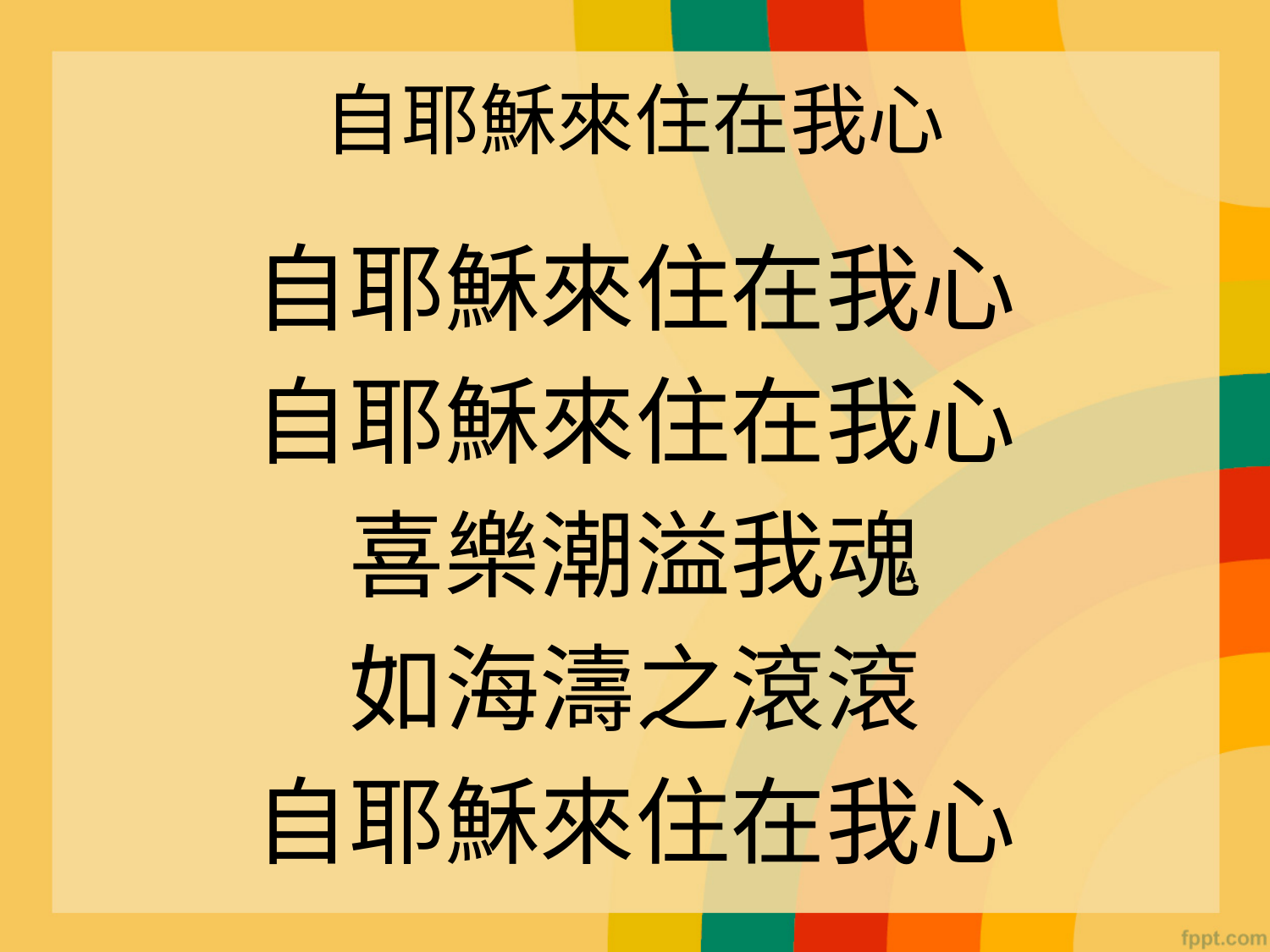

# 自耶穌來住在我心
自耶穌來住在我心
自耶穌來住在我心
喜樂潮溢我魂
如海濤之滾滾
自耶穌來住在我心